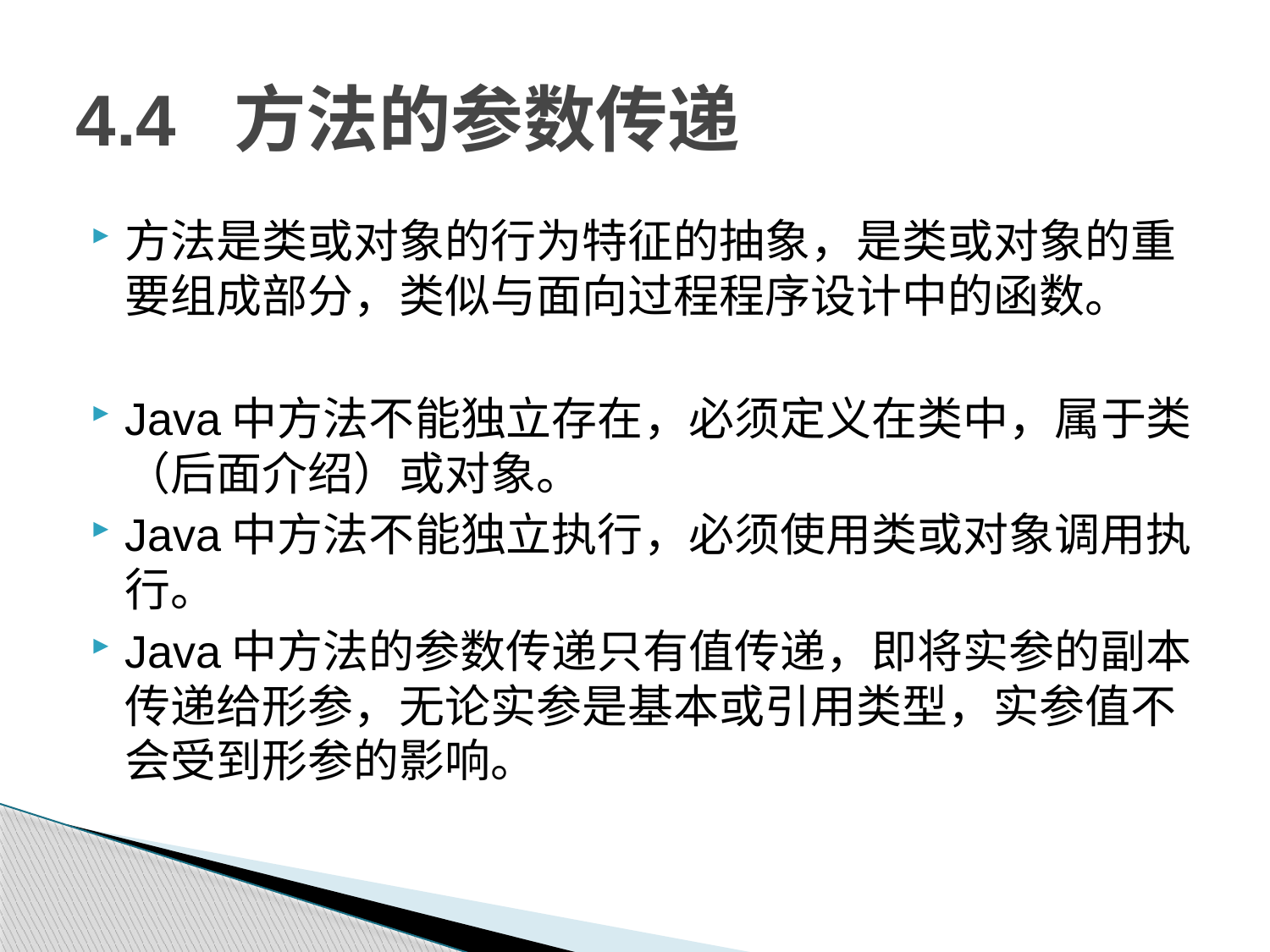

# 4.4  方法的参数传递
方法是类或对象的行为特征的抽象，是类或对象的重要组成部分，类似与面向过程程序设计中的函数。

Java中方法不能独立存在，必须定义在类中，属于类（后面介绍）或对象。
Java中方法不能独立执行，必须使用类或对象调用执行。
Java中方法的参数传递只有值传递，即将实参的副本传递给形参，无论实参是基本或引用类型，实参值不会受到形参的影响。